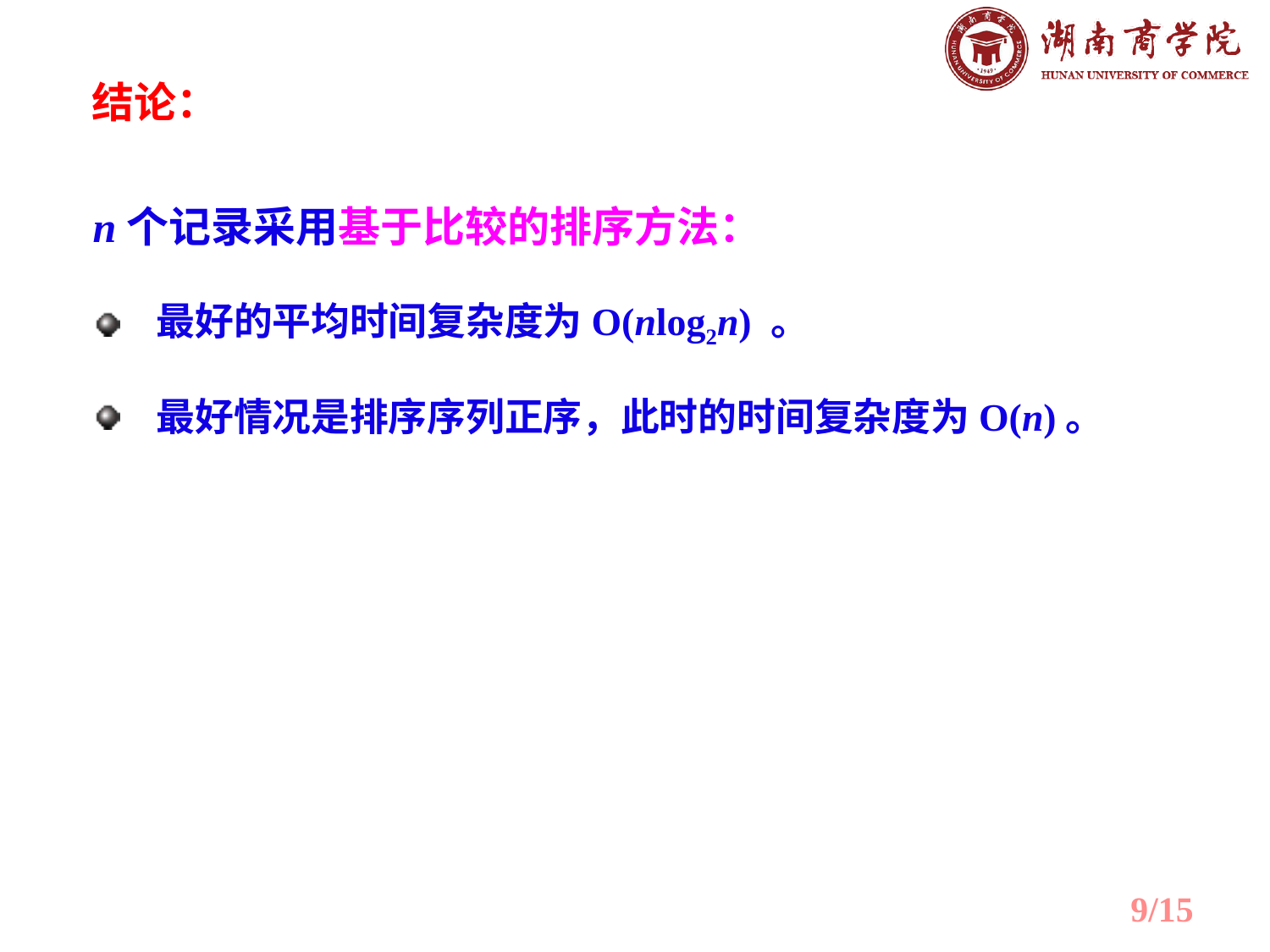

结论：
n个记录采用基于比较的排序方法：
最好的平均时间复杂度为O(nlog2n) 。
最好情况是排序序列正序，此时的时间复杂度为O(n)。
9/15